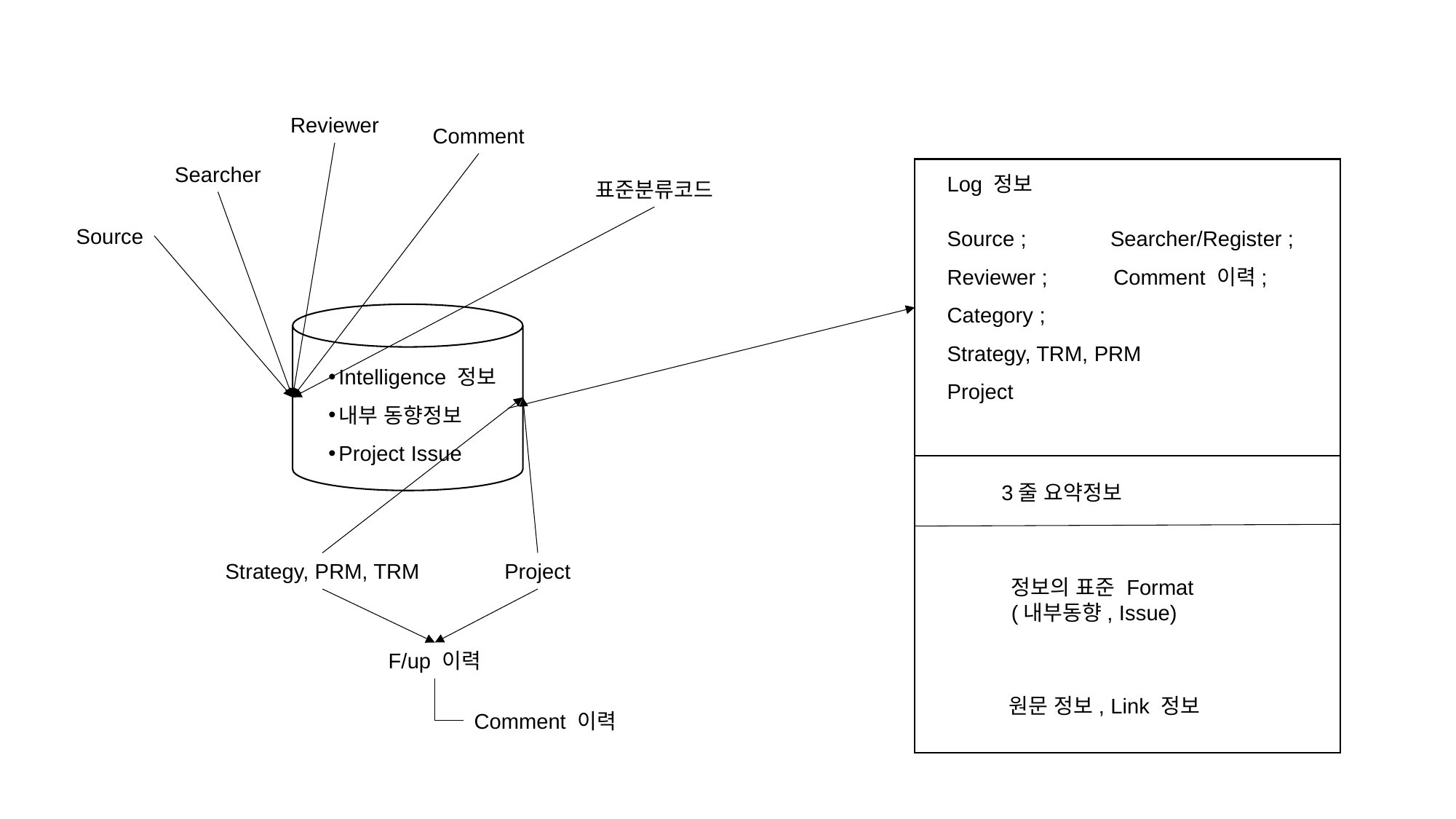

Reviewer
Comment
Searcher

Log 정보
표준분류코드
Source ;              Searcher/Register ;
Reviewer ;           Comment 이력;
Category ;
Strategy, TRM, PRM
Project
Source

Intelligence 정보
내부 동향정보
Project Issue

3줄 요약정보
Strategy, PRM, TRM
Project
정보의 표준 Format
(내부동향, Issue)
F/up 이력
원문 정보, Link 정보
Comment 이력